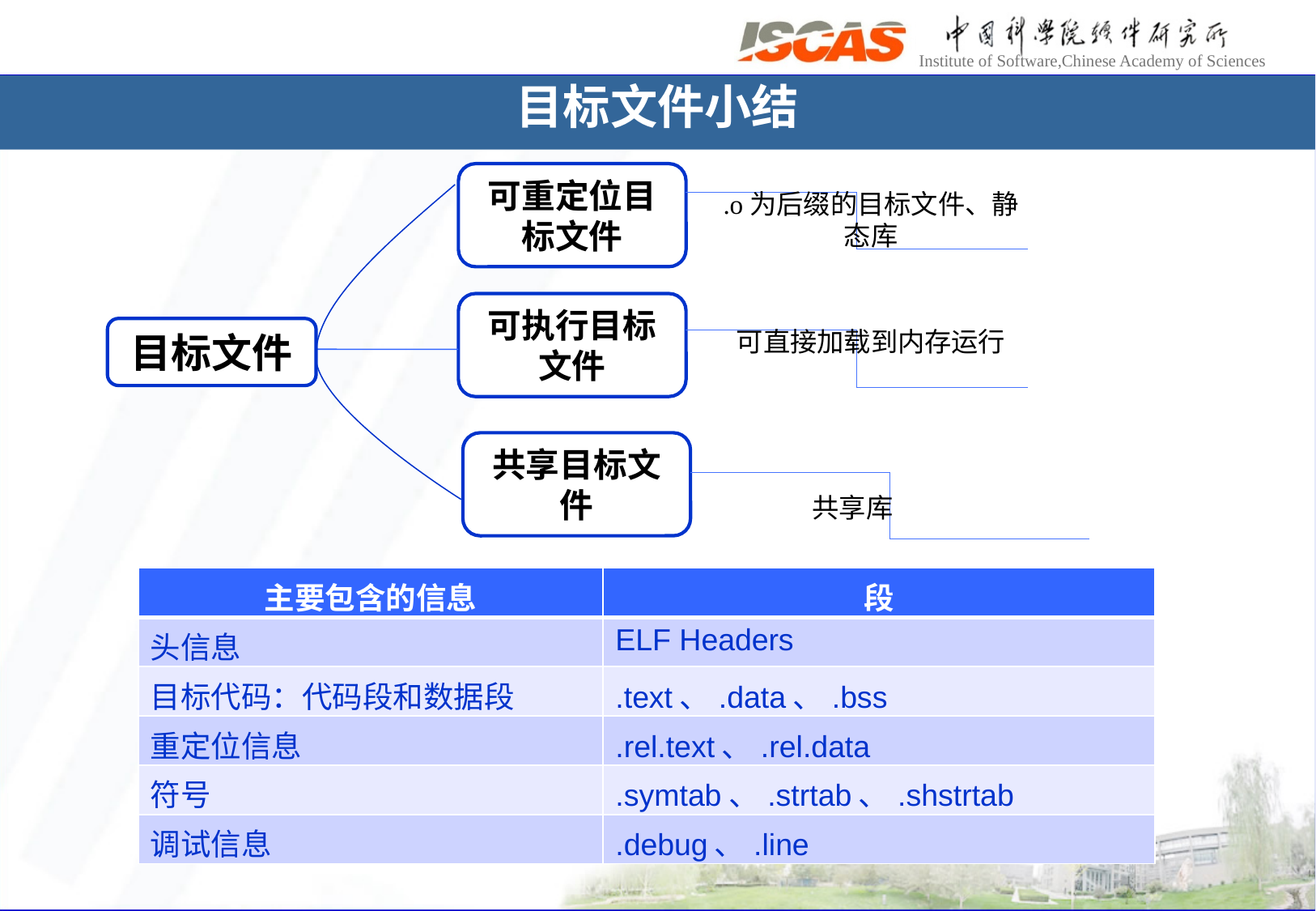

目标文件小结
可重定位目标文件
.o为后缀的目标文件、静态库

可执行目标文件
目标文件
可直接加载到内存运行
共享目标文件
共享库
| 主要包含的信息 | 段 |
| --- | --- |
| 头信息 | ELF Headers |
| 目标代码：代码段和数据段 | .text、.data、.bss |
| 重定位信息 | .rel.text、.rel.data |
| 符号 | .symtab、.strtab、.shstrtab |
| 调试信息 | .debug、.line |